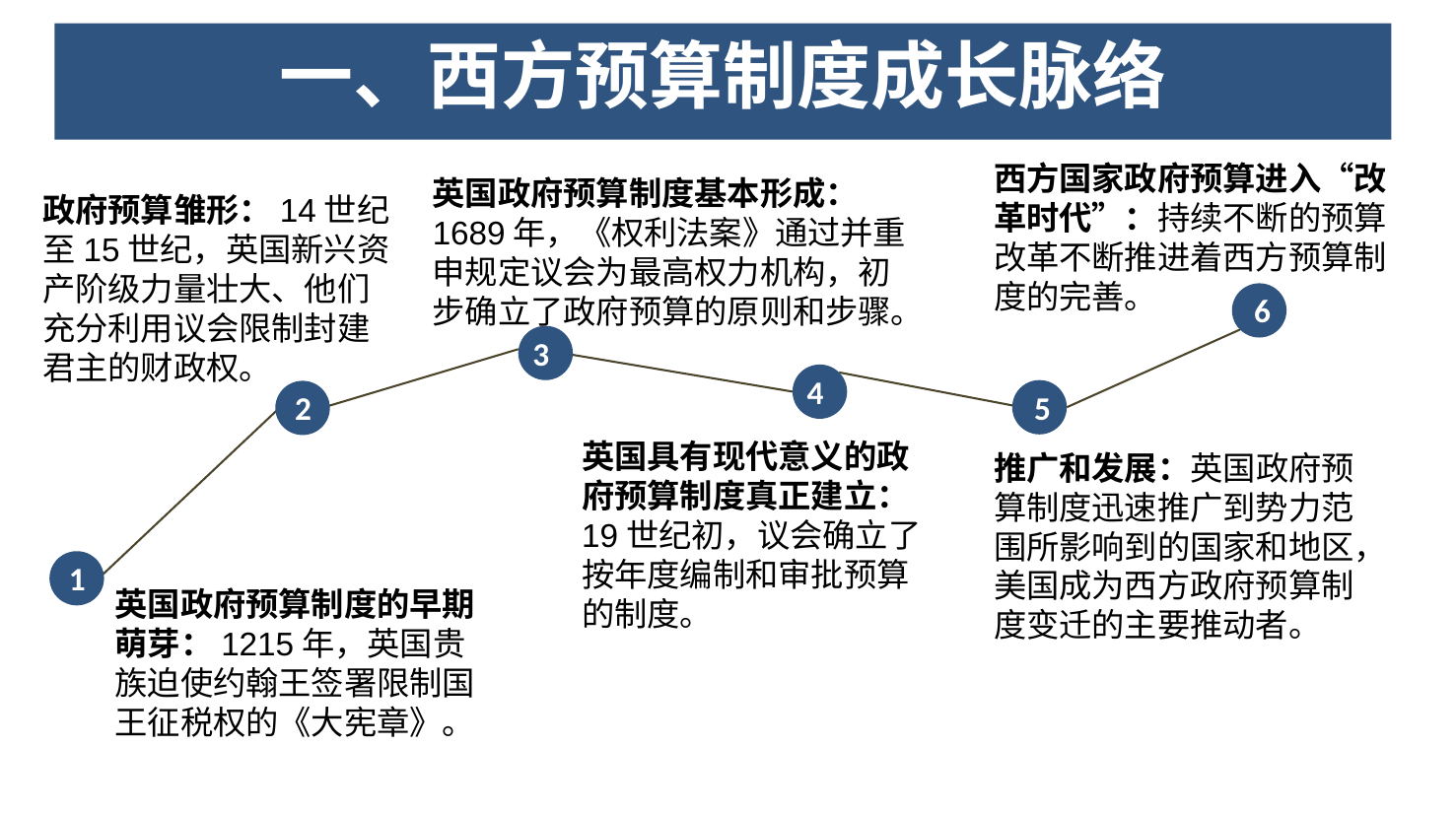

一、西方预算制度成长脉络
西方国家政府预算进入“改革时代”：持续不断的预算改革不断推进着西方预算制度的完善。
英国政府预算制度基本形成：1689年，《权利法案》通过并重申规定议会为最高权力机构，初步确立了政府预算的原则和步骤。
政府预算雏形：14世纪至15世纪，英国新兴资产阶级力量壮大、他们充分利用议会限制封建君主的财政权。
6
3
4
5
2
1

英国具有现代意义的政府预算制度真正建立：19世纪初，议会确立了按年度编制和审批预算的制度。
推广和发展：英国政府预算制度迅速推广到势力范围所影响到的国家和地区，美国成为西方政府预算制度变迁的主要推动者。

英国政府预算制度的早期萌芽：1215年，英国贵族迫使约翰王签署限制国王征税权的《大宪章》。